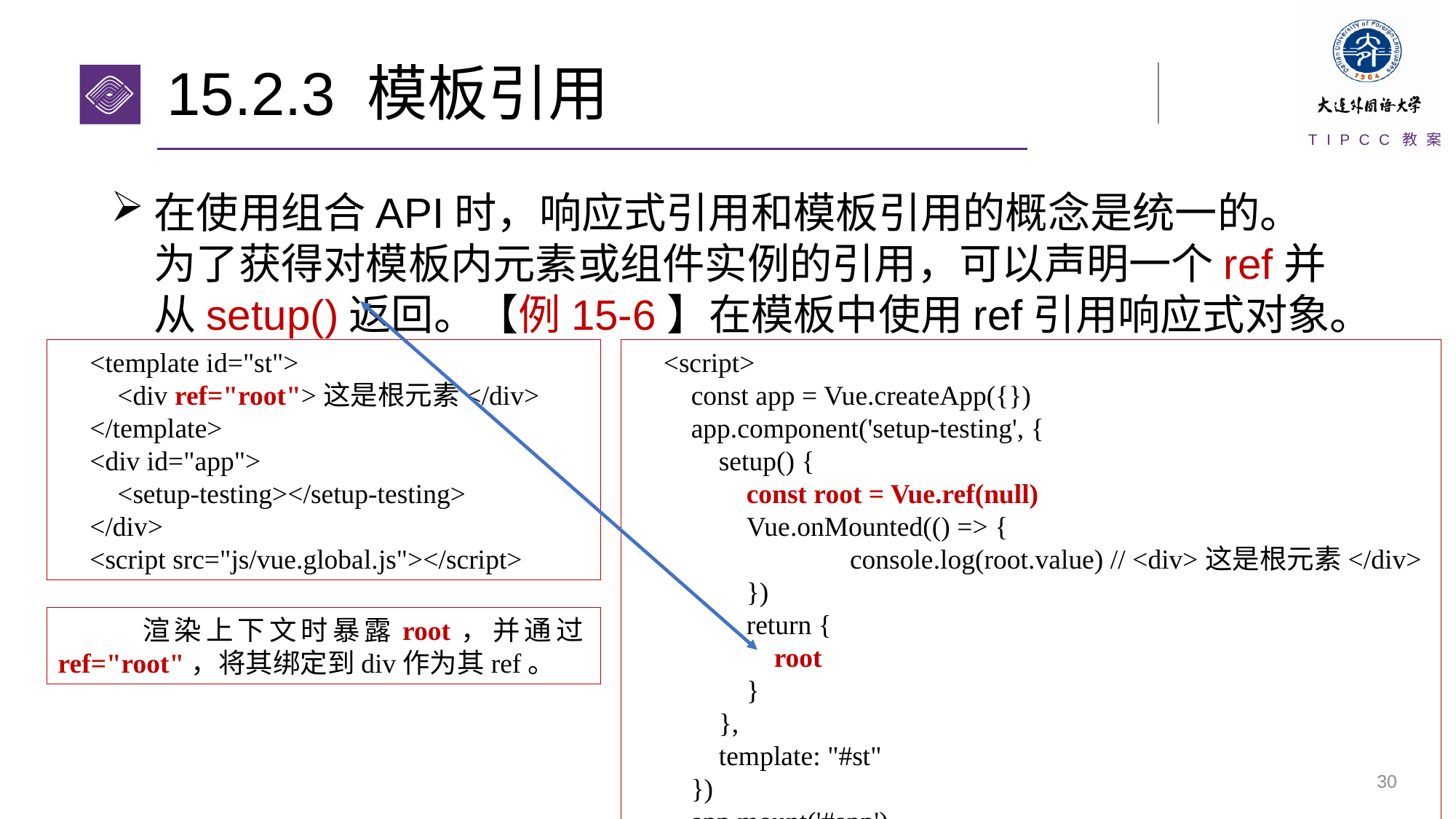

# 15.2.3 模板引用
在使用组合API时，响应式引用和模板引用的概念是统一的。为了获得对模板内元素或组件实例的引用，可以声明一个ref并从setup()返回。【例15-6】在模板中使用ref引用响应式对象。
<template id="st">
    <div ref="root">这是根元素</div>
</template>
<div id="app">
    <setup-testing></setup-testing>
</div>
<script src="js/vue.global.js"></script>
<script>
    const app = Vue.createApp({})
    app.component('setup-testing', {
        setup() {
            const root = Vue.ref(null)
            Vue.onMounted(() => {
		console.log(root.value) // <div>这是根元素</div>
            })
            return {
                root
            }
        },
        template: "#st"
    })
    app.mount('#app')
</script>
    渲染上下文时暴露root，并通过ref="root"，将其绑定到div作为其ref。
30